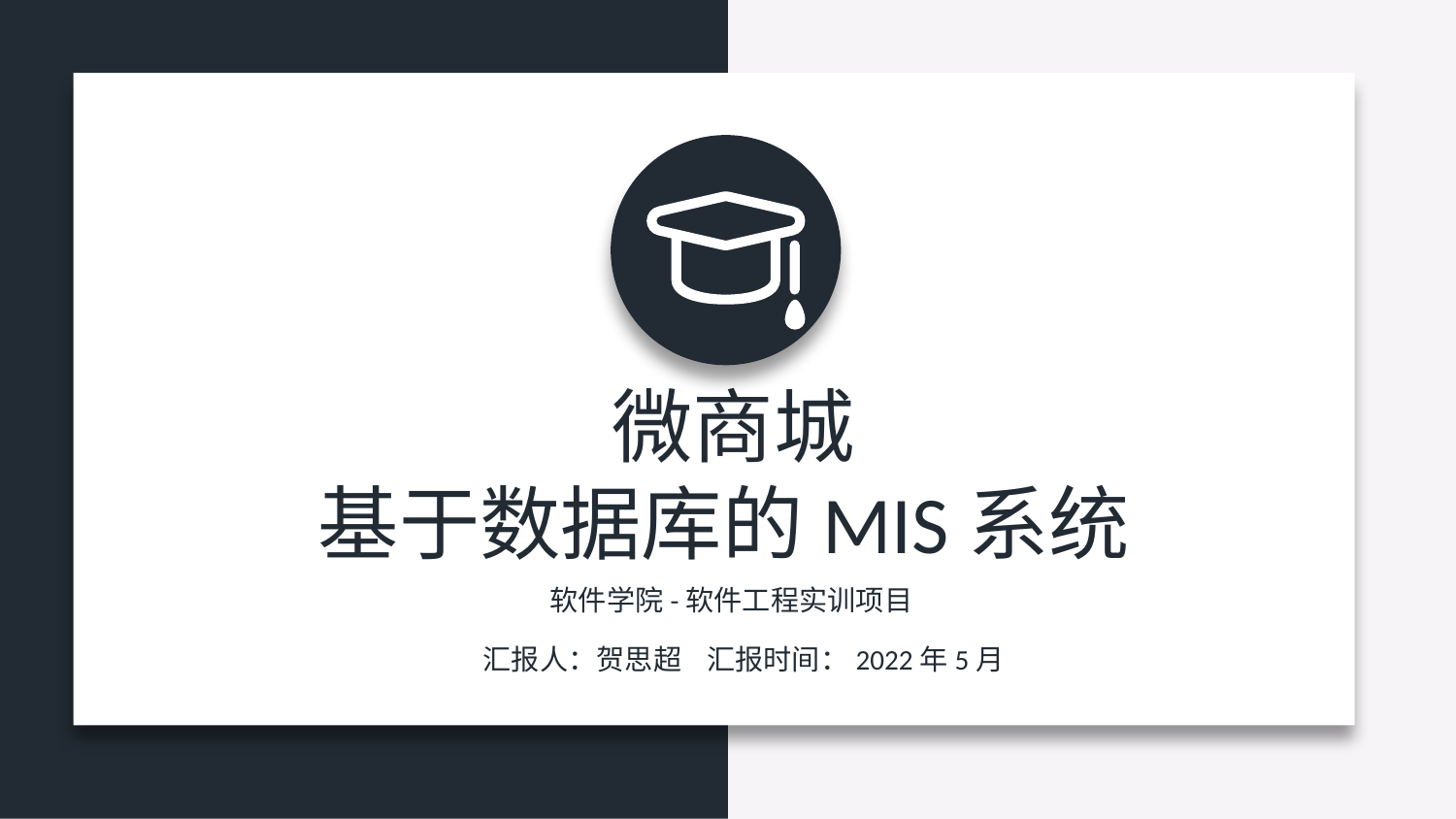

微商城
基于数据库的MIS系统
软件学院-软件工程实训项目
汇报人：贺思超    汇报时间：2022年5月